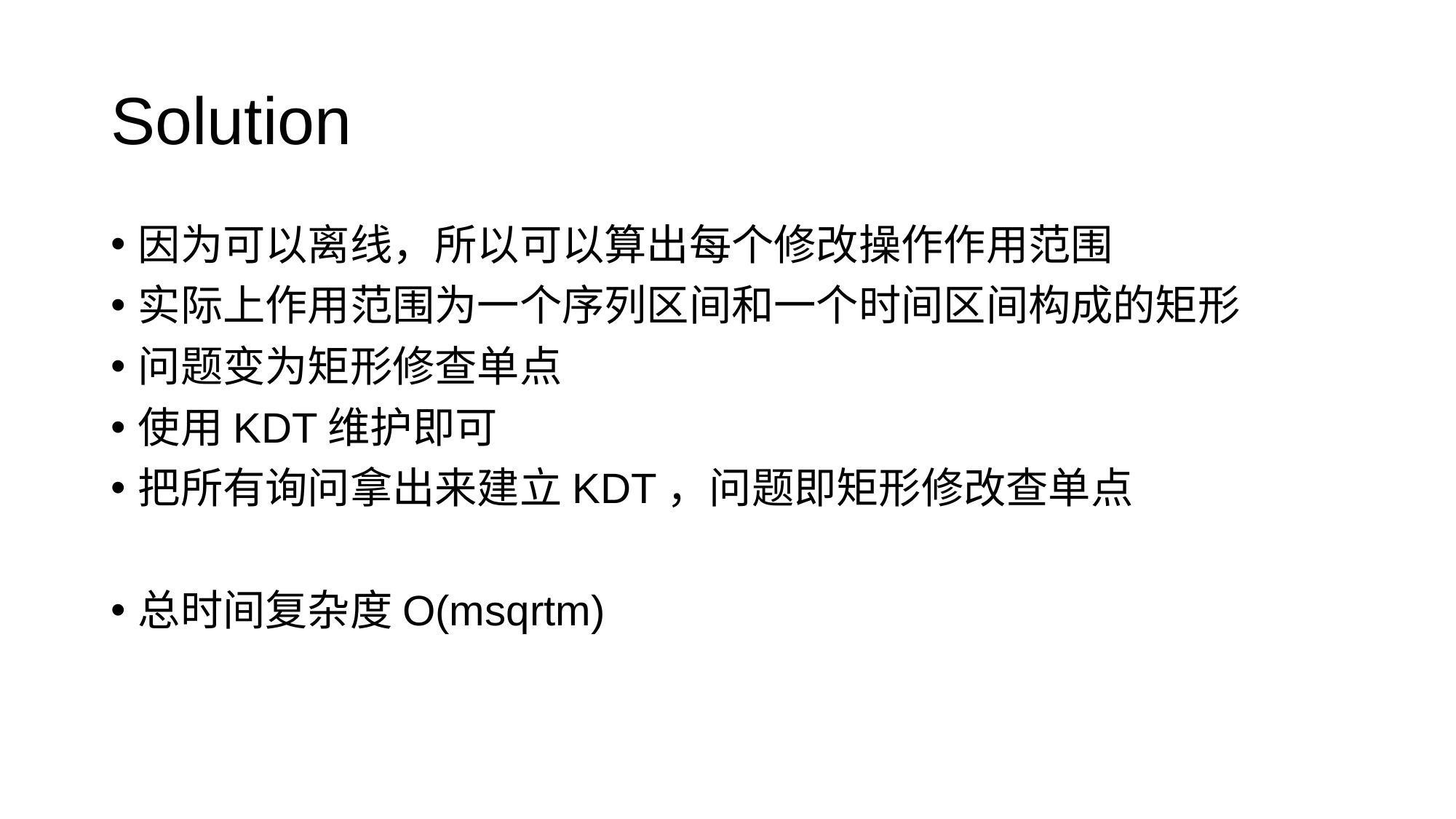

# Solution
因为可以离线，所以可以算出每个修改操作作用范围
实际上作用范围为一个序列区间和一个时间区间构成的矩形
问题变为矩形修查单点
使用KDT维护即可
把所有询问拿出来建立KDT，问题即矩形修改查单点

总时间复杂度O(msqrtm)